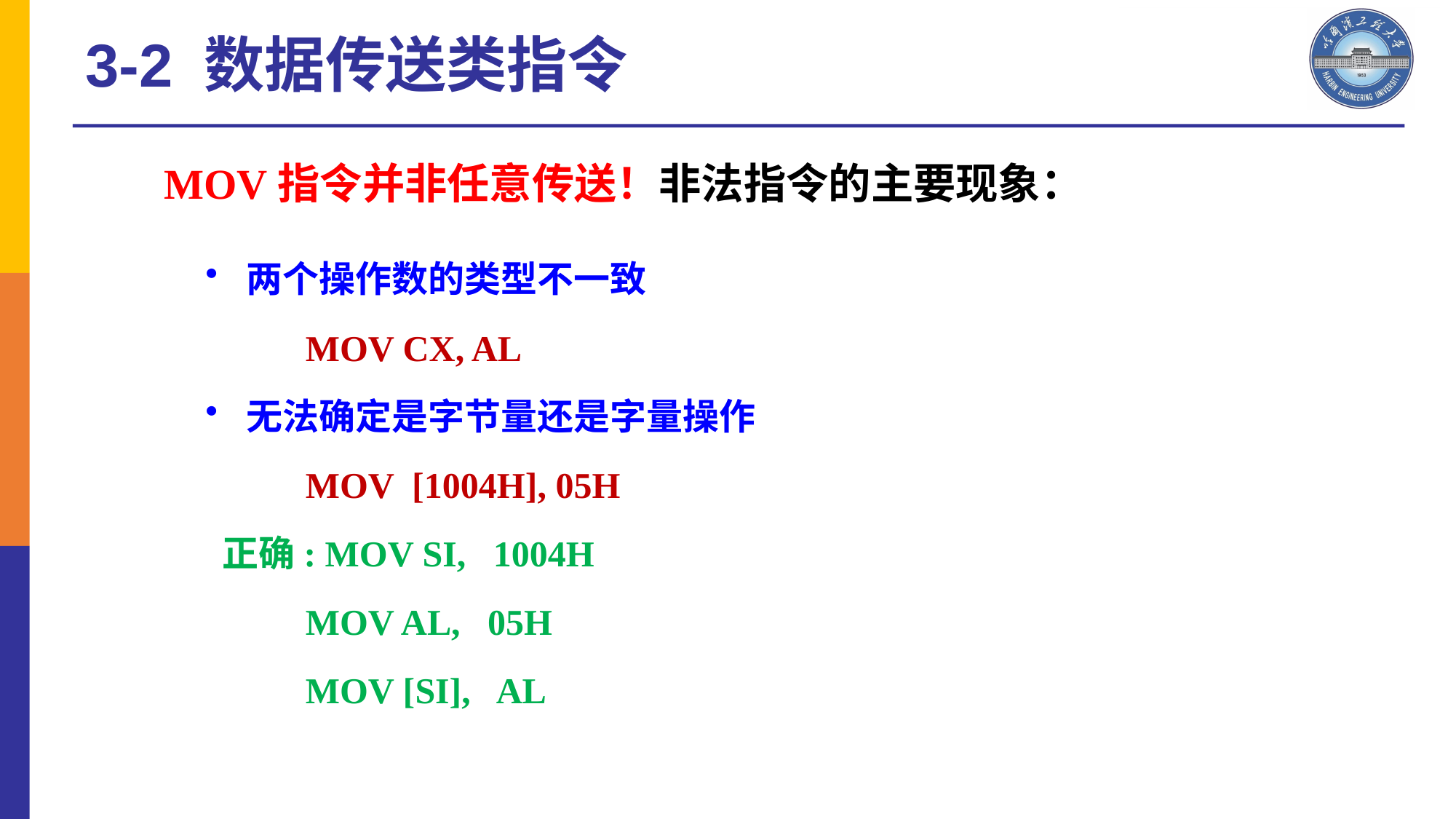

3-2 数据传送类指令
MOV指令并非任意传送！非法指令的主要现象：

两个操作数的类型不一致
           MOV CX, AL
无法确定是字节量还是字量操作
           MOV  [1004H], 05H
 正确: MOV SI,   1004H
           MOV AL,   05H
           MOV [SI],   AL